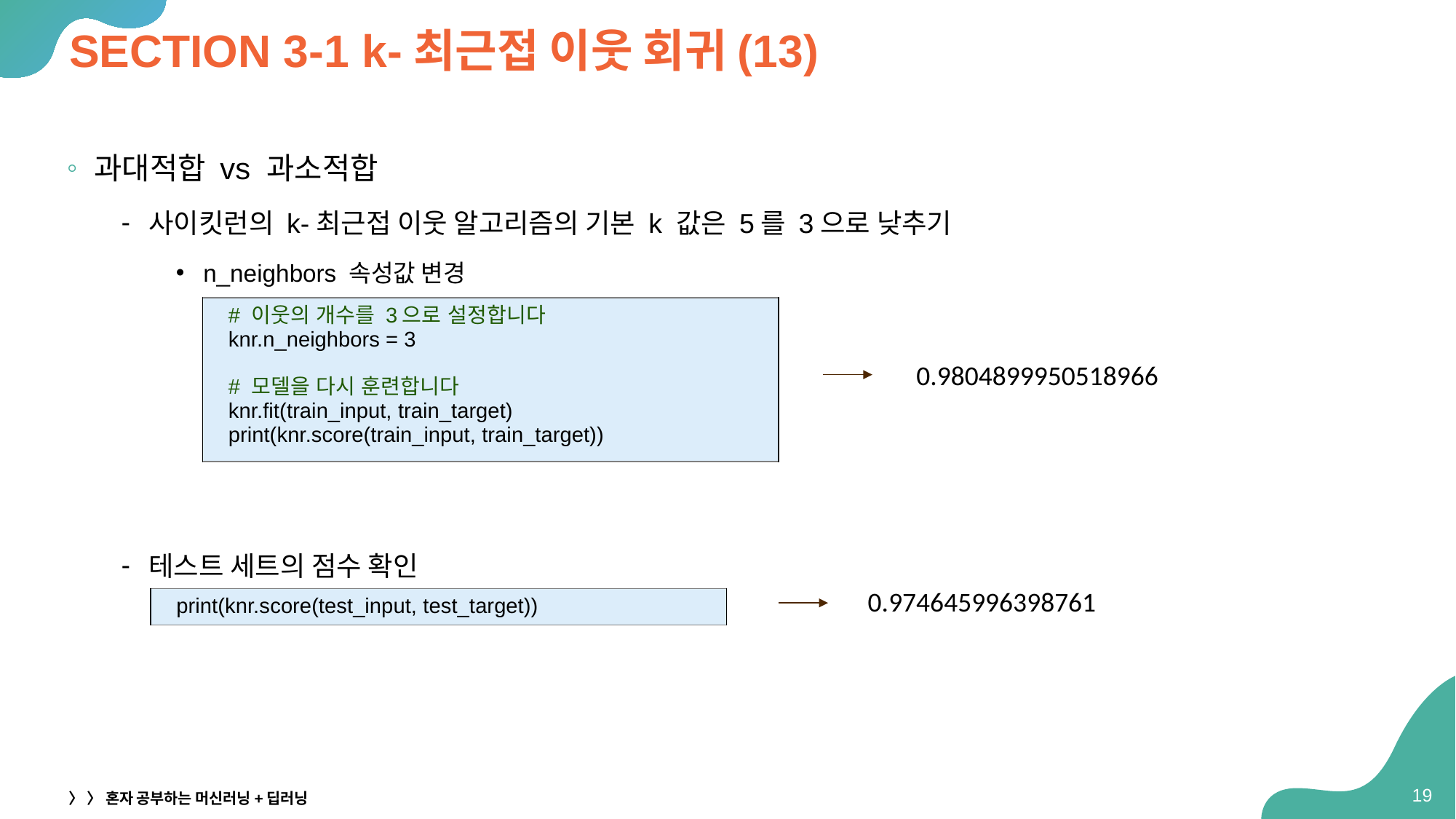

# SECTION 3-1 k-최근접 이웃 회귀(13)
과대적합 vs 과소적합
사이킷런의 k-최근접 이웃 알고리즘의 기본 k 값은 5를 3으로 낮추기
n_neighbors 속성값 변경

테스트 세트의 점수 확인
| # 이웃의 개수를 3으로 설정합니다 knr.n\_neighbors = 3 # 모델을 다시 훈련합니다 knr.fit(train\_input, train\_target) print(knr.score(train\_input, train\_target)) |
| --- |
0.9804899950518966
0.974645996398761
| print(knr.score(test\_input, test\_target)) |
| --- |
19
〉 〉 혼자 공부하는 머신러닝+딥러닝